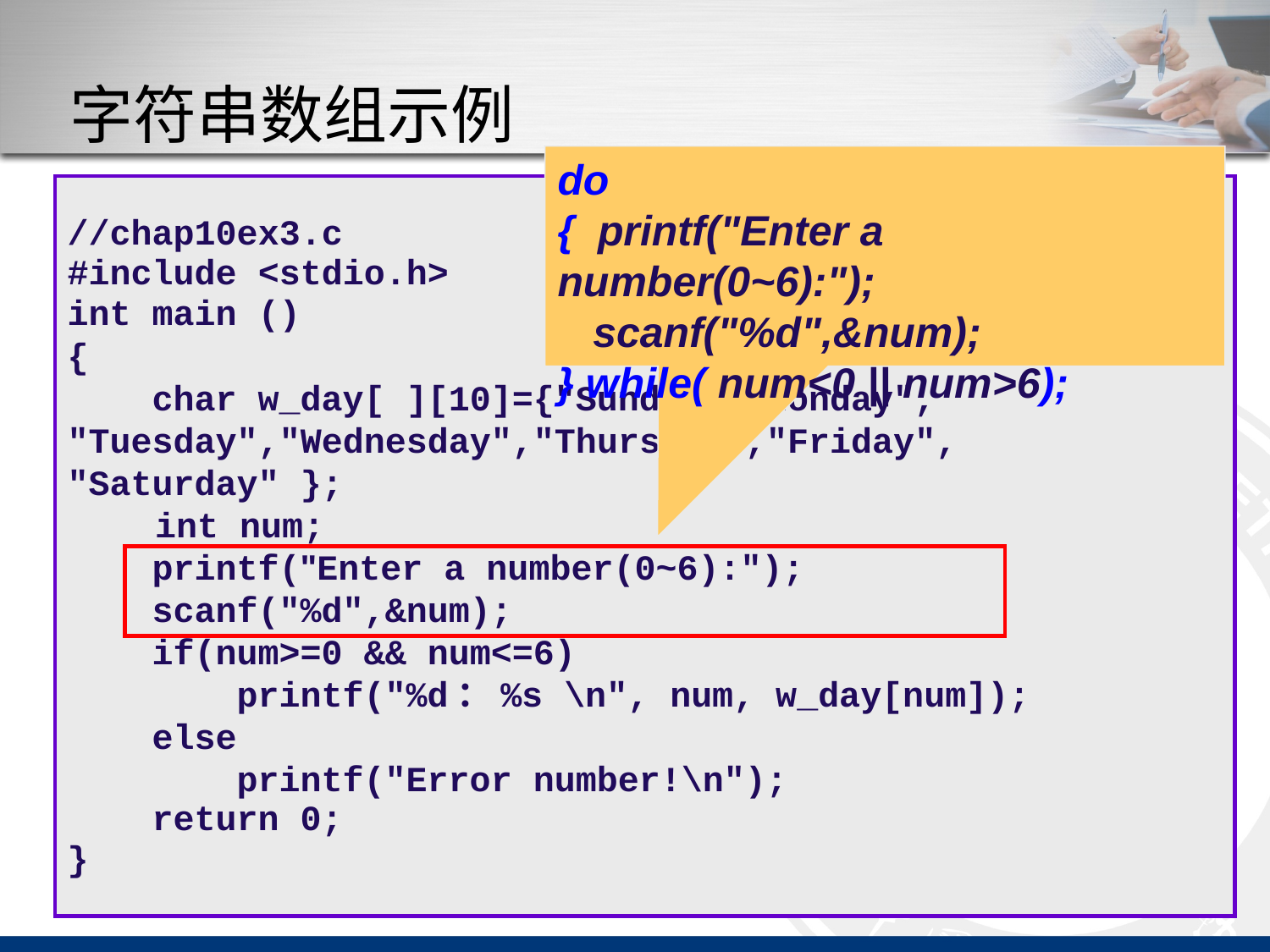

# 字符串数组示例
do
{  printf("Enter a number(0~6):");
   scanf("%d",&num);
} while( num<0 || num>6);
//chap10ex3.c
#include <stdio.h>
int main ()
{
    char w_day[ ][10]={"Sunday","Monday", "Tuesday","Wednesday","Thursday","Friday",
"Saturday" };
         int num;
    printf("Enter a number(0~6):");
    scanf("%d",&num);
    if(num>=0 && num<=6)
        printf("%d：%s \n", num, w_day[num]);
    else
        printf("Error number!\n");
    return 0;
}